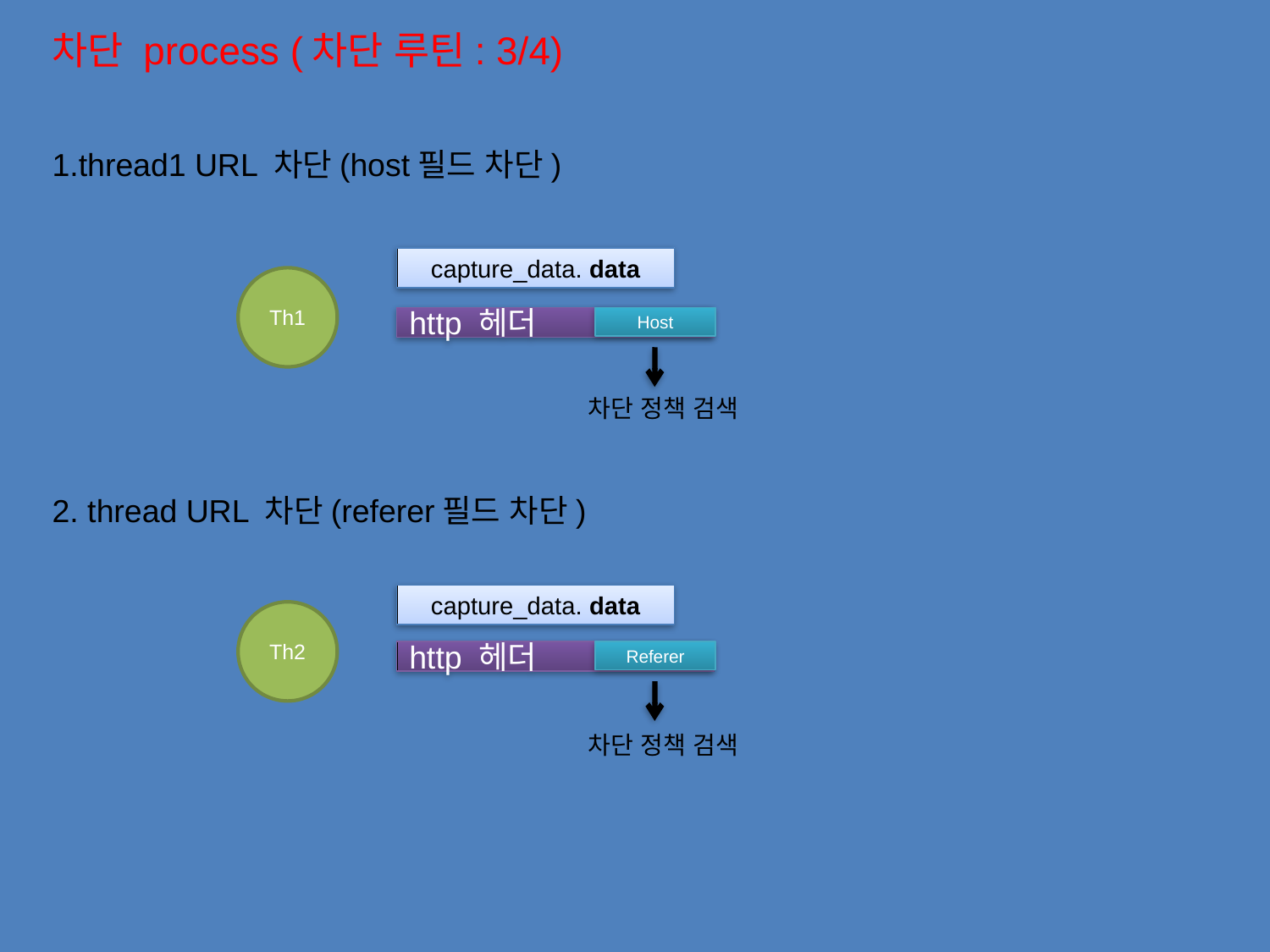

차단 process (차단 루틴: 3/4)
1.thread1 URL 차단(host필드 차단)
capture_data. data
Th1
http 헤더
Host
차단 정책 검색
2. thread URL 차단(referer필드 차단)
capture_data. data
Th2
http 헤더
Referer
차단 정책 검색